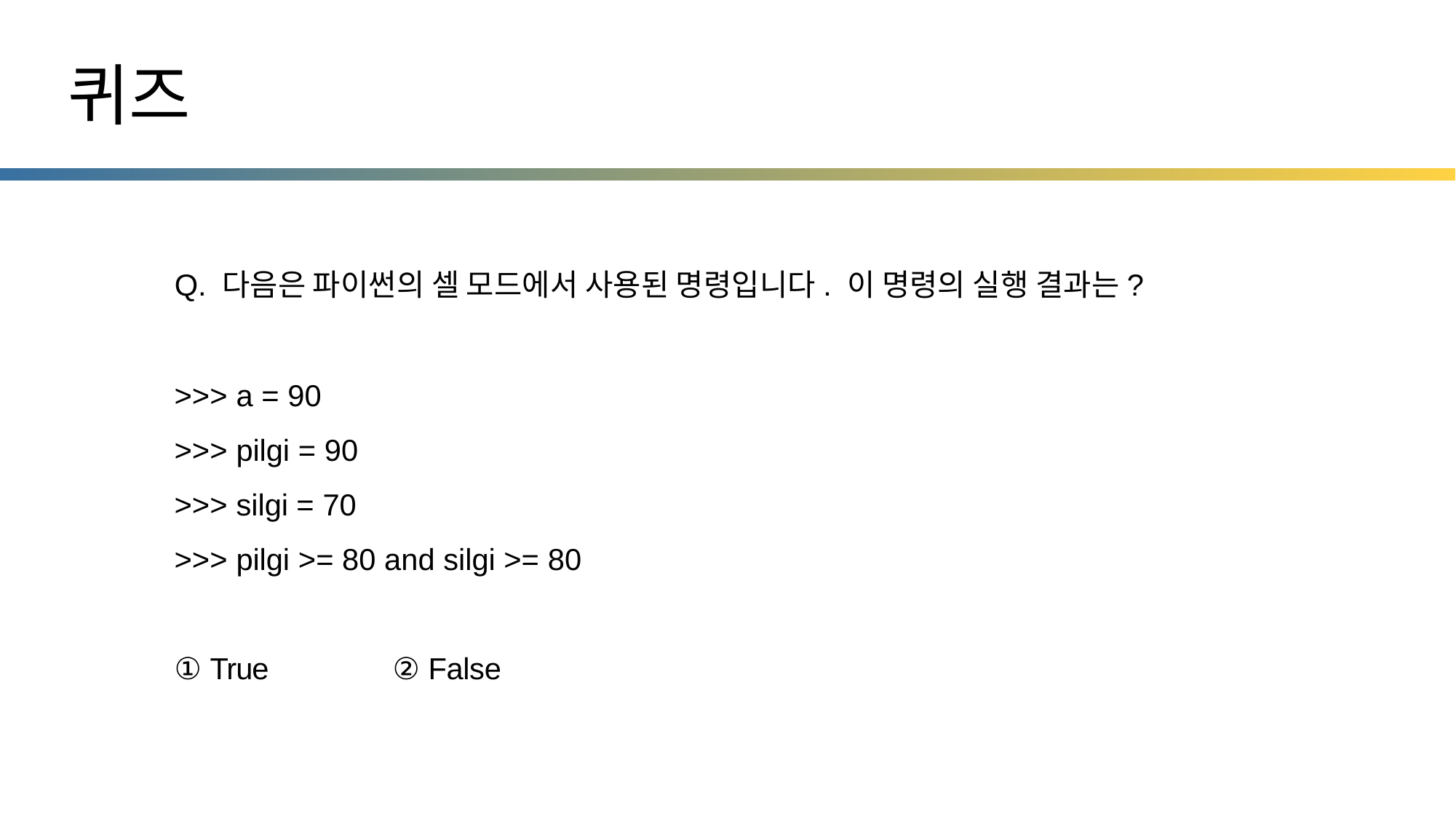

# 퀴즈
Q. 다음은 파이썬의 셀 모드에서 사용된 명령입니다. 이 명령의 실행 결과는?

>>> a = 90
>>> pilgi = 90
>>> silgi = 70
>>> pilgi >= 80 and silgi >= 80

① True		② False